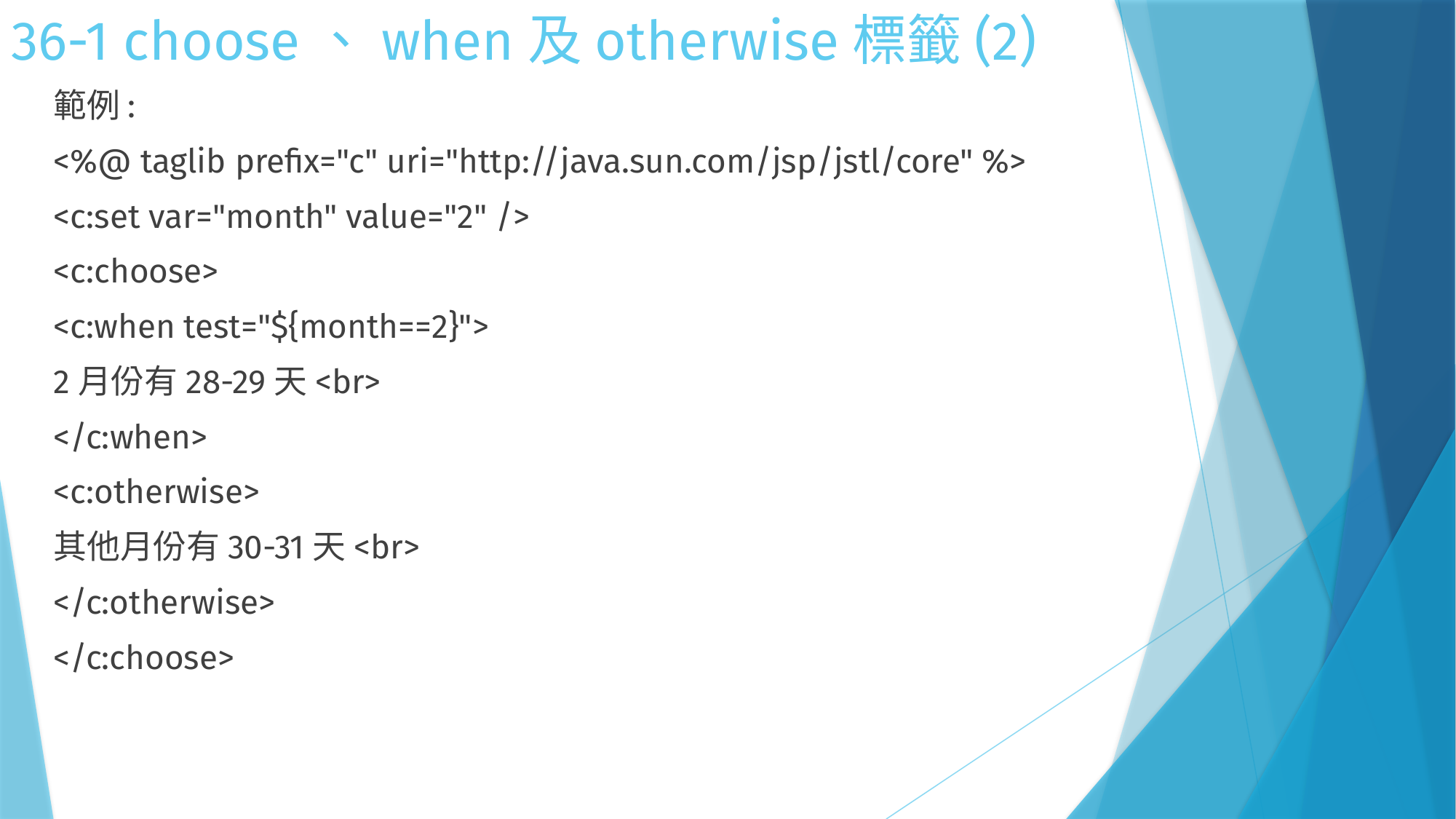

# 36-1 choose、when及otherwise標籤(2)
範例:
<%@ taglib prefix="c" uri="http://java.sun.com/jsp/jstl/core" %>
<c:set var="month" value="2" />
<c:choose>
<c:when test="${month==2}">
2月份有28-29天<br>
</c:when>
<c:otherwise>
其他月份有30-31天<br>
</c:otherwise>
</c:choose>